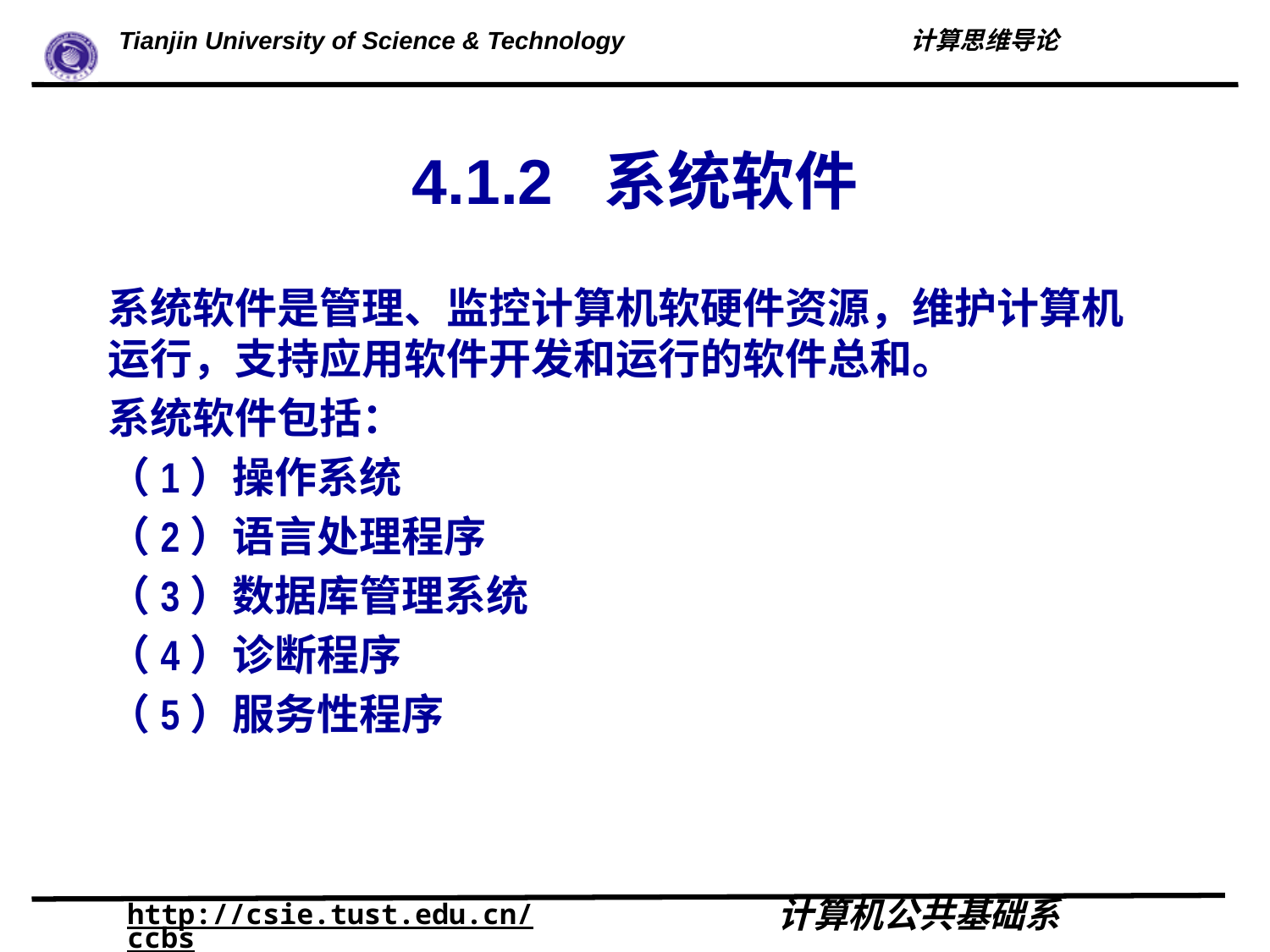

# 4.1.2  系统软件
系统软件是管理、监控计算机软硬件资源，维护计算机运行，支持应用软件开发和运行的软件总和。
系统软件包括：
（1）操作系统
（2）语言处理程序
（3）数据库管理系统
（4）诊断程序
（5）服务性程序